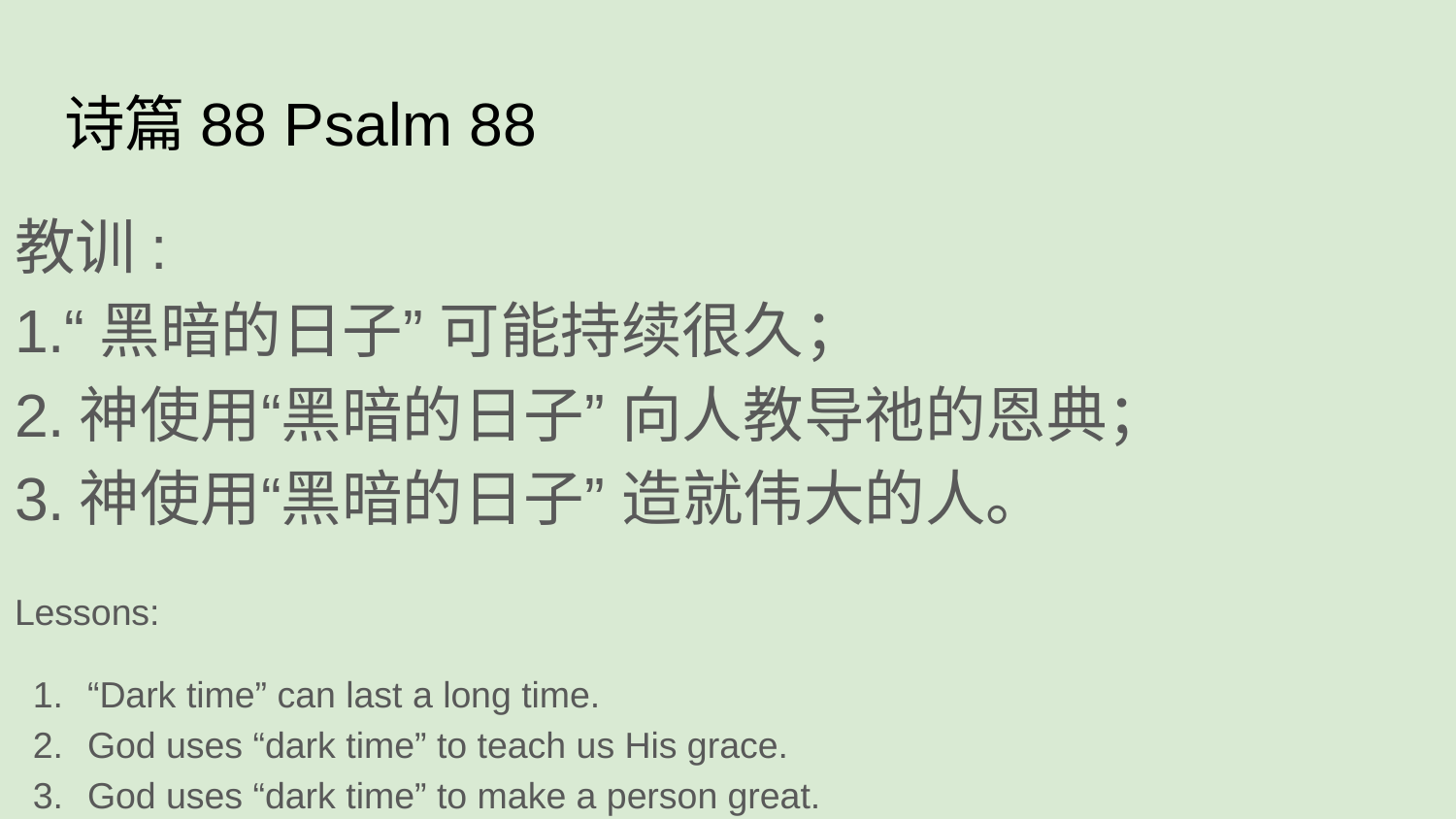

# 诗篇88 Psalm 88
教训:
1.“黑暗的日子” 可能持续很久；
2.神使用“黑暗的日子” 向人教导祂的恩典；
3.神使用“黑暗的日子” 造就伟大的人。

Lessons:
“Dark time” can last a long time.
God uses “dark time” to teach us His grace.
God uses “dark time” to make a person great.